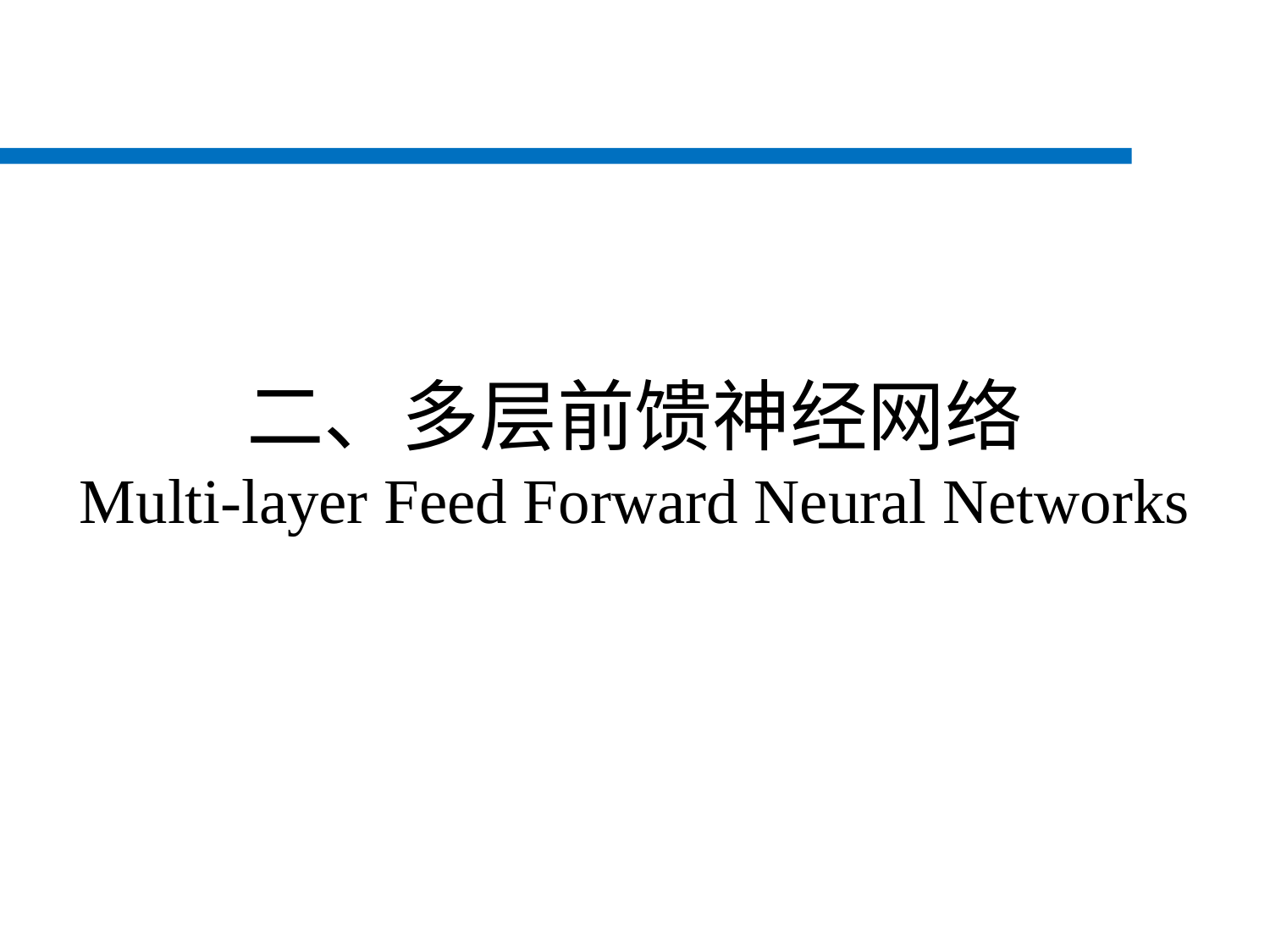

# 二、多层前馈神经网络 Multi-layer Feed Forward Neural Networks